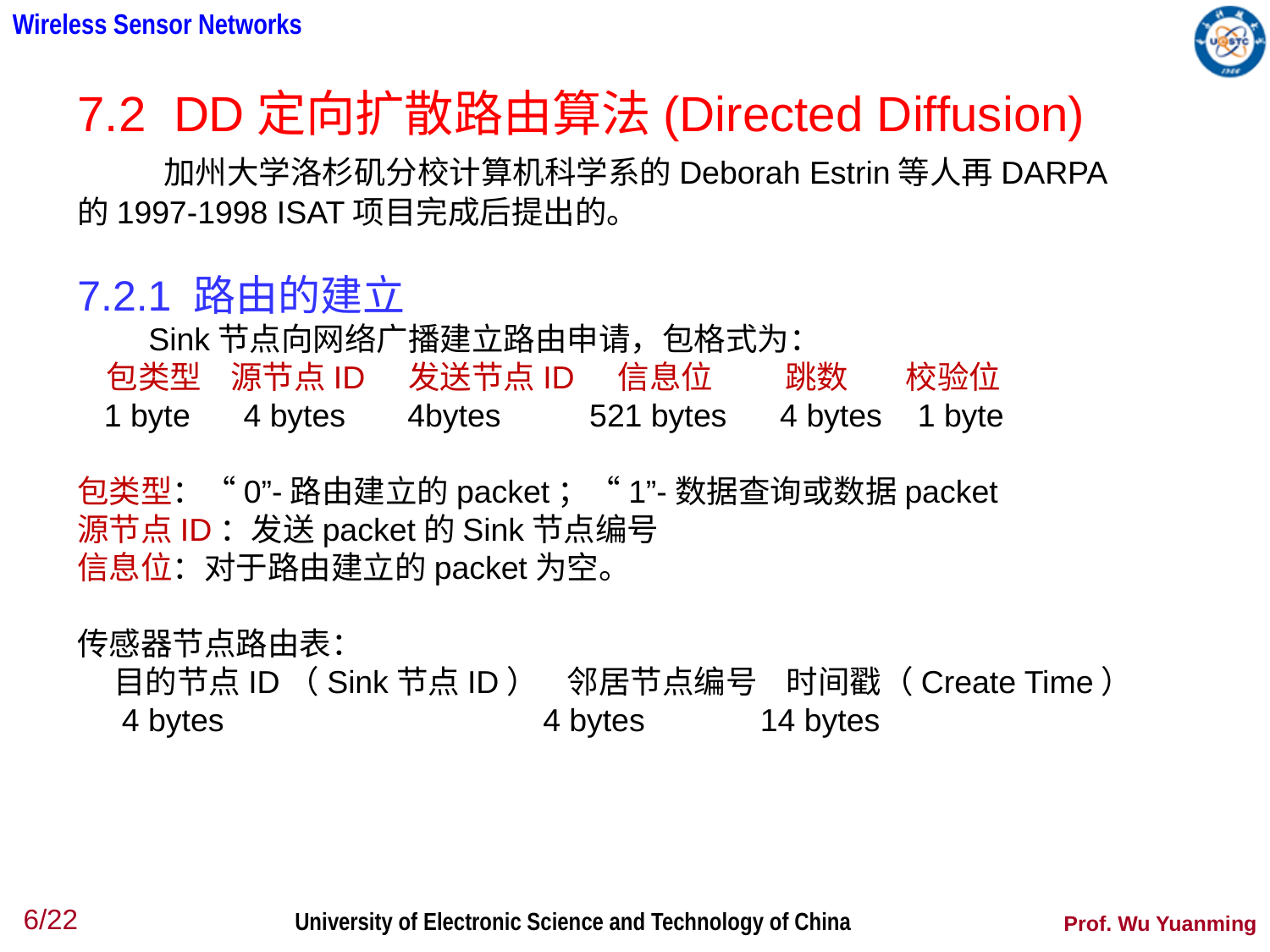

7.2  DD定向扩散路由算法(Directed Diffusion)
        加州大学洛杉矶分校计算机科学系的Deborah Estrin等人再DARPA的1997-1998 ISAT项目完成后提出的。

7.2.1 路由的建立
        Sink节点向网络广播建立路由申请，包格式为：
   包类型    源节点ID    发送节点ID    信息位          跳数        校验位
   1 byte      4 bytes       4bytes          521 bytes      4 bytes    1 byte

包类型：“0”-路由建立的packet；“1”-数据查询或数据packet
源节点ID：发送packet的Sink节点编号
信息位：对于路由建立的packet为空。

传感器节点路由表：
    目的节点ID（Sink节点ID）    邻居节点编号    时间戳（Create Time）
     4 bytes                                    4 bytes             14 bytes
6/22